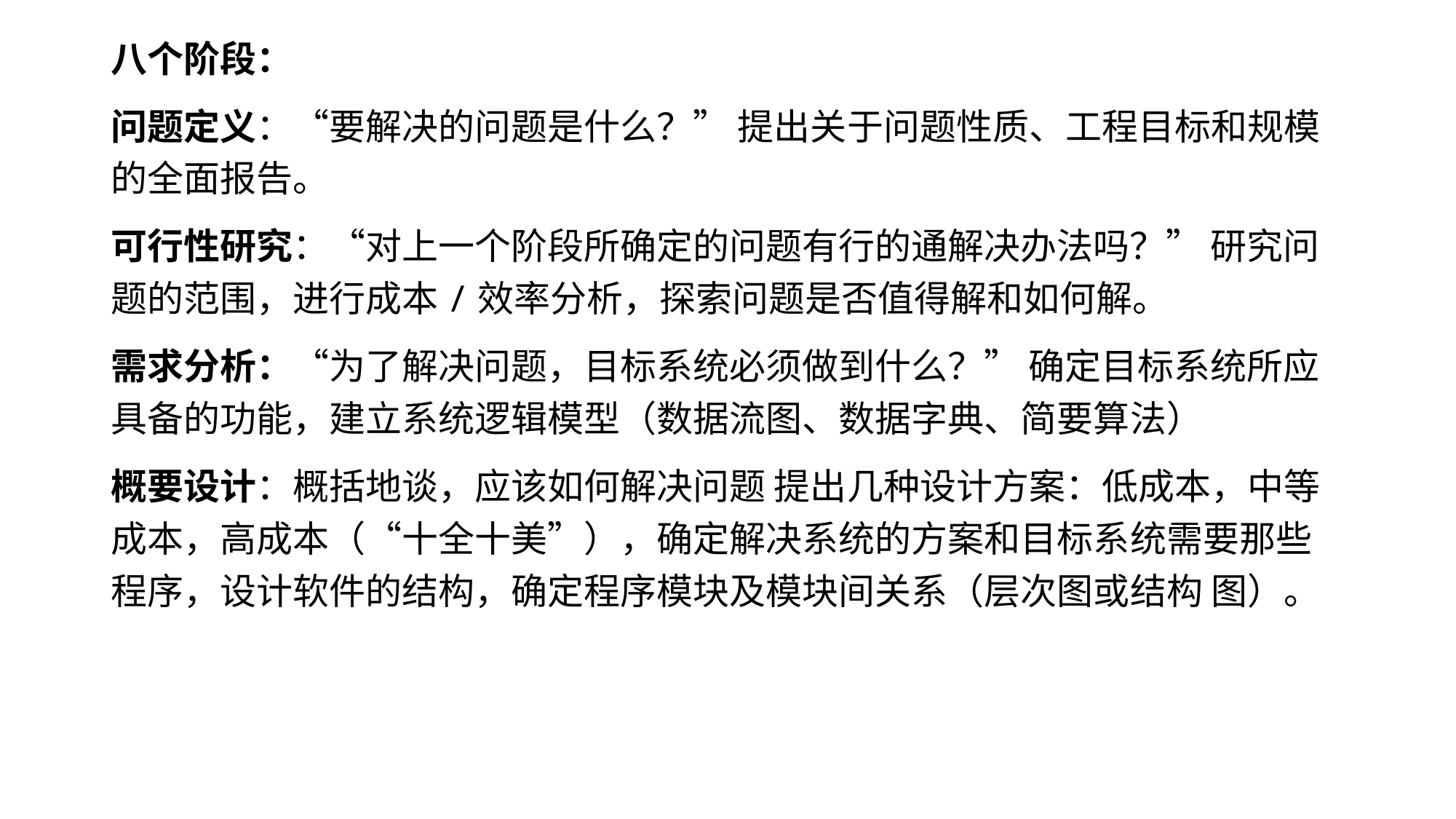

八个阶段：
问题定义：“要解决的问题是什么？” 提出关于问题性质、工程目标和规模的全面报告。
可行性研究：“对上一个阶段所确定的问题有行的通解决办法吗？” 研究问题的范围，进行成本/效率分析，探索问题是否值得解和如何解。
需求分析：“为了解决问题，目标系统必须做到什么？” 确定目标系统所应具备的功能，建立系统逻辑模型（数据流图、数据字典、简要算法）
概要设计：概括地谈，应该如何解决问题 提出几种设计方案：低成本，中等成本，高成本（“十全十美”），确定解决系统的方案和目标系统需要那些程序，设计软件的结构，确定程序模块及模块间关系（层次图或结构 图）。